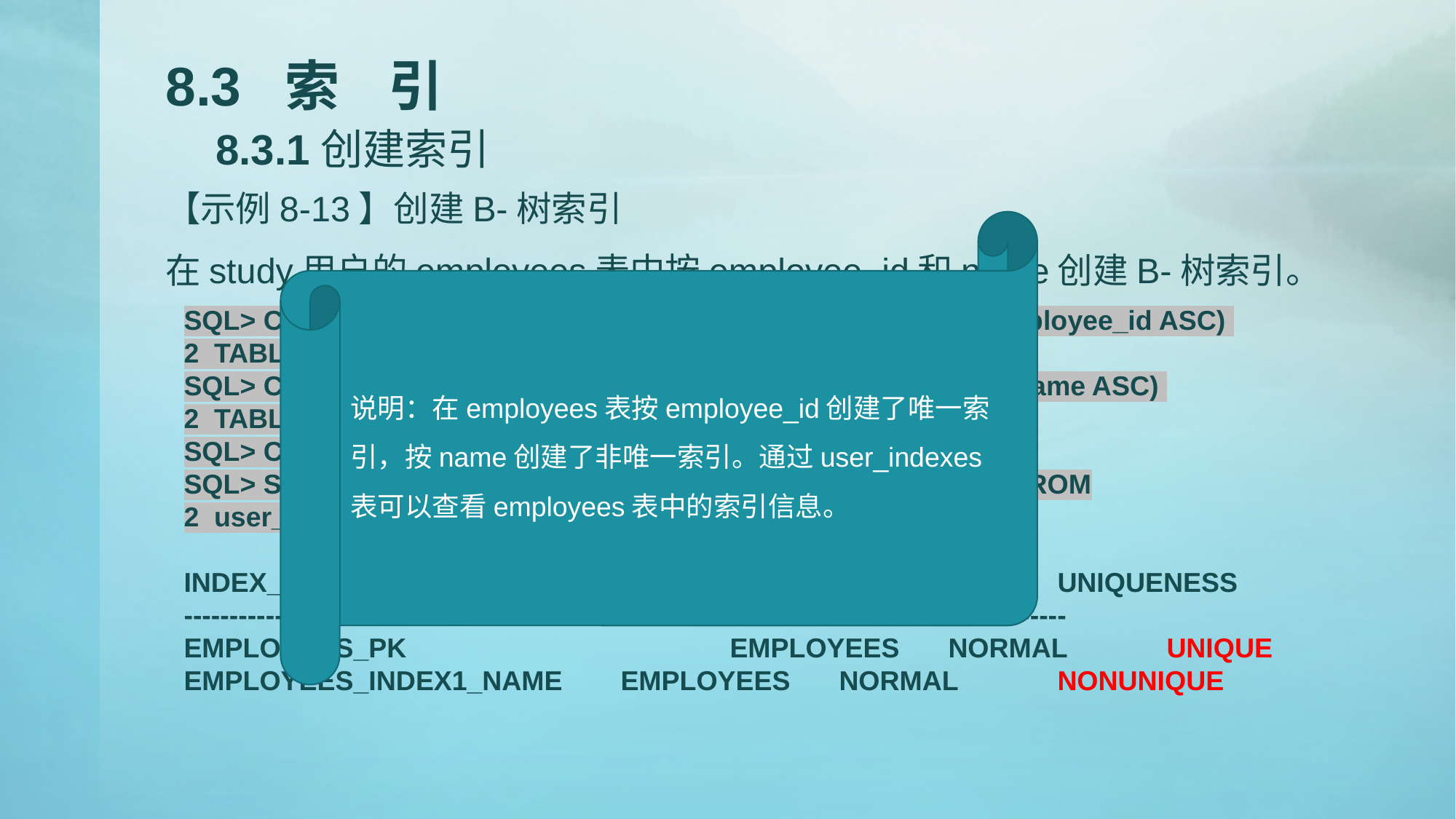

# 8.3  索    引 8.3.1创建索引
【示例8-13】创建B-树索引
在study用户的employees表中按employee_id和name创建B-树索引。
说明：在employees表按employee_id创建了唯一索引，按name创建了非唯一索引。通过user_indexes表可以查看employees表中的索引信息。
SQL> CREATE UNIQUE INDEX employees_pk ON employees (employee_id ASC)
2  TABLESPACE USERS;
SQL> CREATE INDEX employees_index1_name ON employees (name ASC)
2  TABLESPACE USERS;
SQL> COMMIT;
SQL> SELECT index_name,table_name,index_type,uniqueness FROM
2  user_indexes WHERE table_name = 'EMPLOYEES';

INDEX_NAME			TABLE_NAME	INDEX_TYPE	UNIQUENESS
---------------------			---------------	-----------	-------------
EMPLOYEES_PK			EMPLOYEES	NORMAL	UNIQUE
EMPLOYEES_INDEX1_NAME	EMPLOYEES	NORMAL	NONUNIQUE